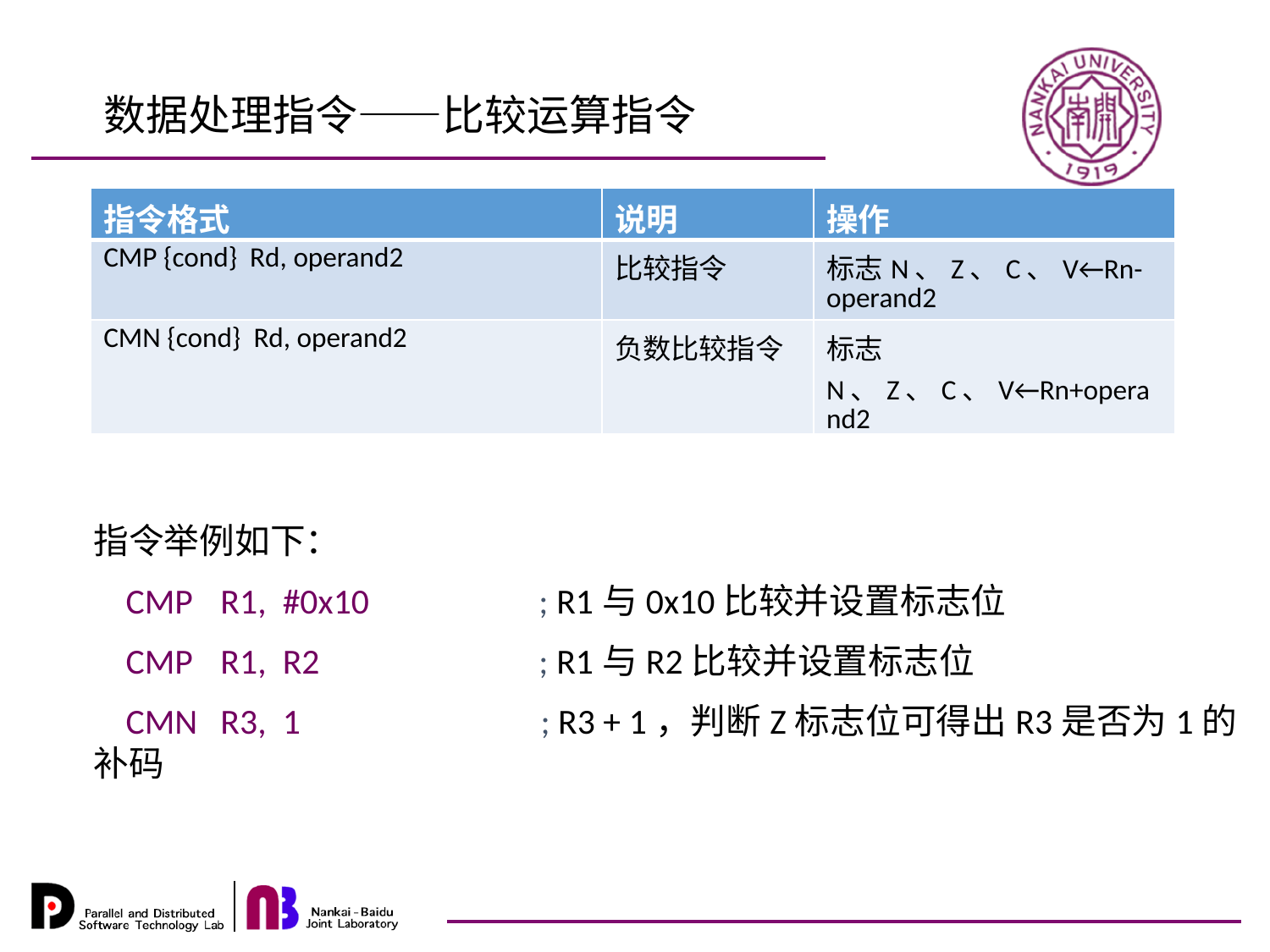

数据处理指令——比较运算指令
| 指令格式 | 说明 | 操作 |
| --- | --- | --- |
| CMP {cond} Rd, operand2 | 比较指令 | 标志N、Z、C、V←Rn-operand2 |
| CMN {cond} Rd, operand2 | 负数比较指令 | 标志N、Z、C、V←Rn+operand2 |
指令举例如下：
    CMP	R1,  #0x10	        ; R1与0x10比较并设置标志位
    CMP	R1,  R2		        ; R1与R2比较并设置标志位
    CMN	R3,  1	                        ; R3 + 1，判断Z标志位可得出R3是否为1的补码